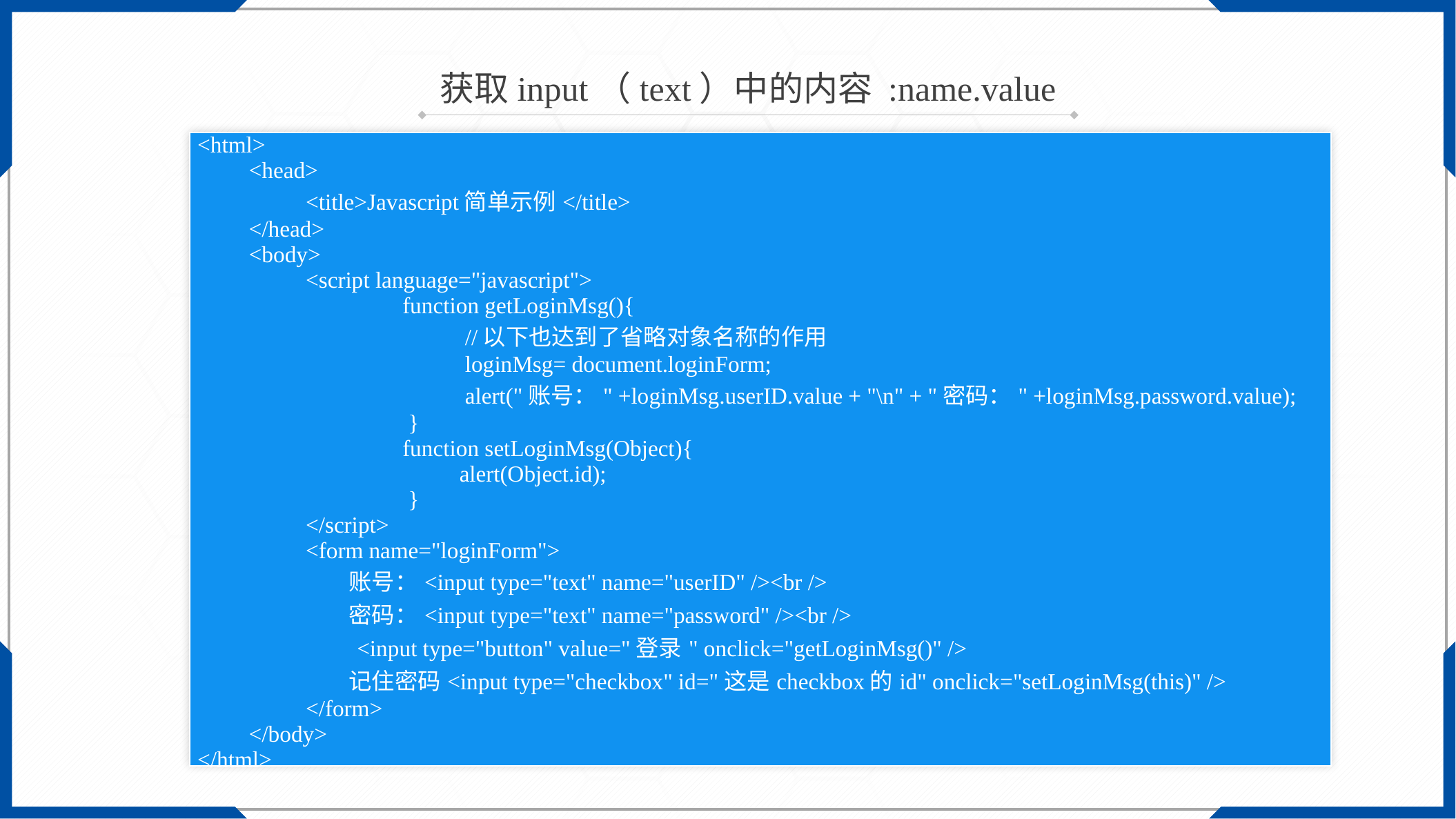

获取input（text）中的内容 :name.value
| <html>            <head>                      <title>Javascript简单示例</title>            </head>            <body>                      <script language="javascript">                                       function getLoginMsg(){                                                  //以下也达到了省略对象名称的作用                                                  loginMsg= document.loginForm;                                                  alert("账号：" +loginMsg.userID.value + "\n" + "密码：" +loginMsg.password.value);                                        }                                       function setLoginMsg(Object){                                                 alert(Object.id);                                        }                      </script>                      <form name="loginForm">                               账号：<input type="text" name="userID" /><br />                               密码：<input type="text" name="password" /><br />                               <input type="button" value="登录" onclick="getLoginMsg()" />                               记住密码<input type="checkbox" id="这是checkbox的id" onclick="setLoginMsg(this)" />                      </form>            </body>   </html> |
| --- |